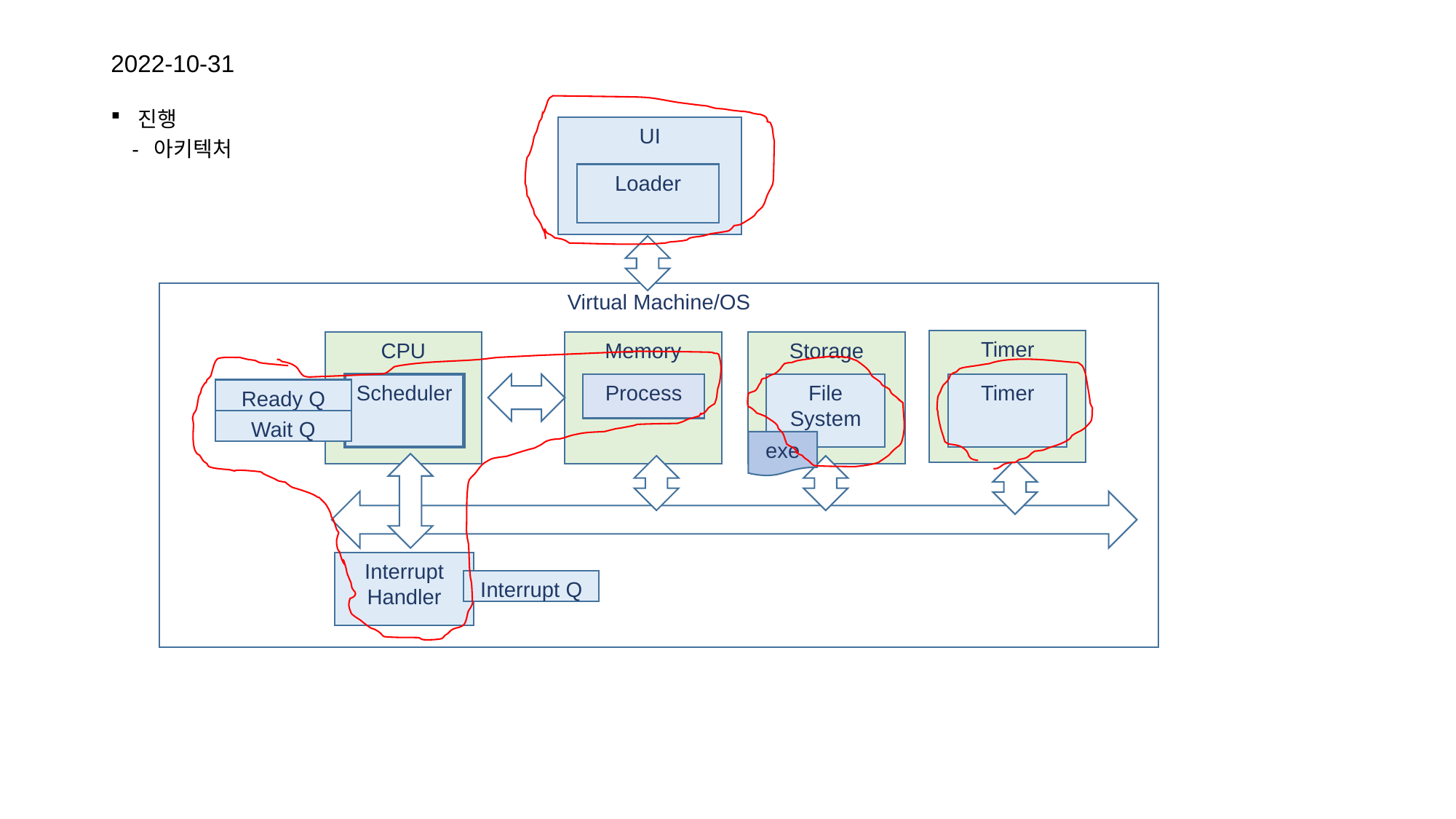

# 2022-10-31

진행
아키텍처
UI
Loader

Virtual Machine/OS
Timer
CPU
Memory
Storage

Process
Timer
Scheduler

File System
Ready Q
Wait Q
exe

Interrupt Handler
Interrupt Q